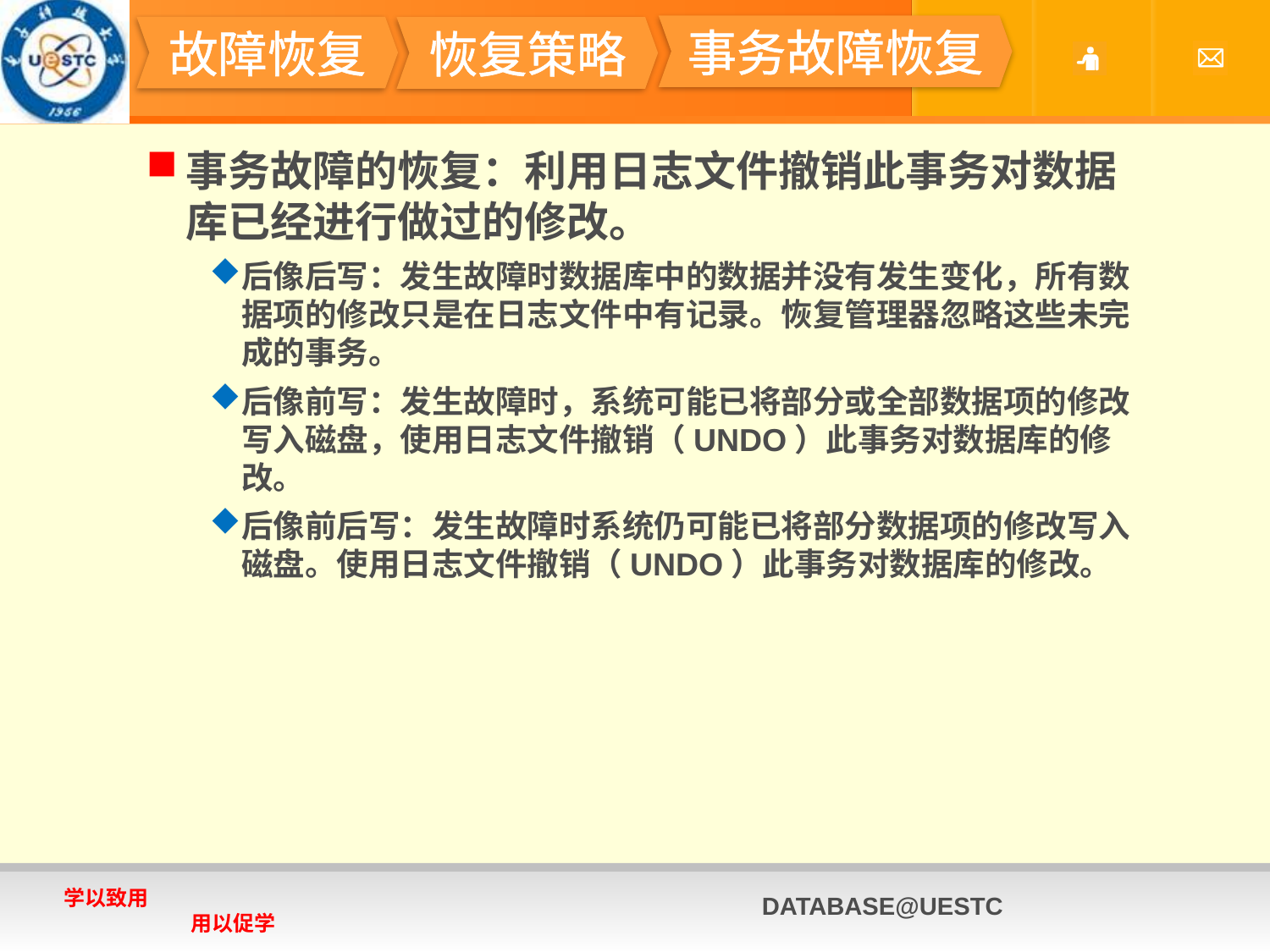

#
事务故障恢复
故障恢复
恢复策略
事务故障的恢复：利用日志文件撤销此事务对数据库已经进行做过的修改。
后像后写：发生故障时数据库中的数据并没有发生变化，所有数据项的修改只是在日志文件中有记录。恢复管理器忽略这些未完成的事务。
后像前写：发生故障时，系统可能已将部分或全部数据项的修改写入磁盘，使用日志文件撤销（UNDO）此事务对数据库的修改。
后像前后写：发生故障时系统仍可能已将部分数据项的修改写入磁盘。使用日志文件撤销（UNDO）此事务对数据库的修改。